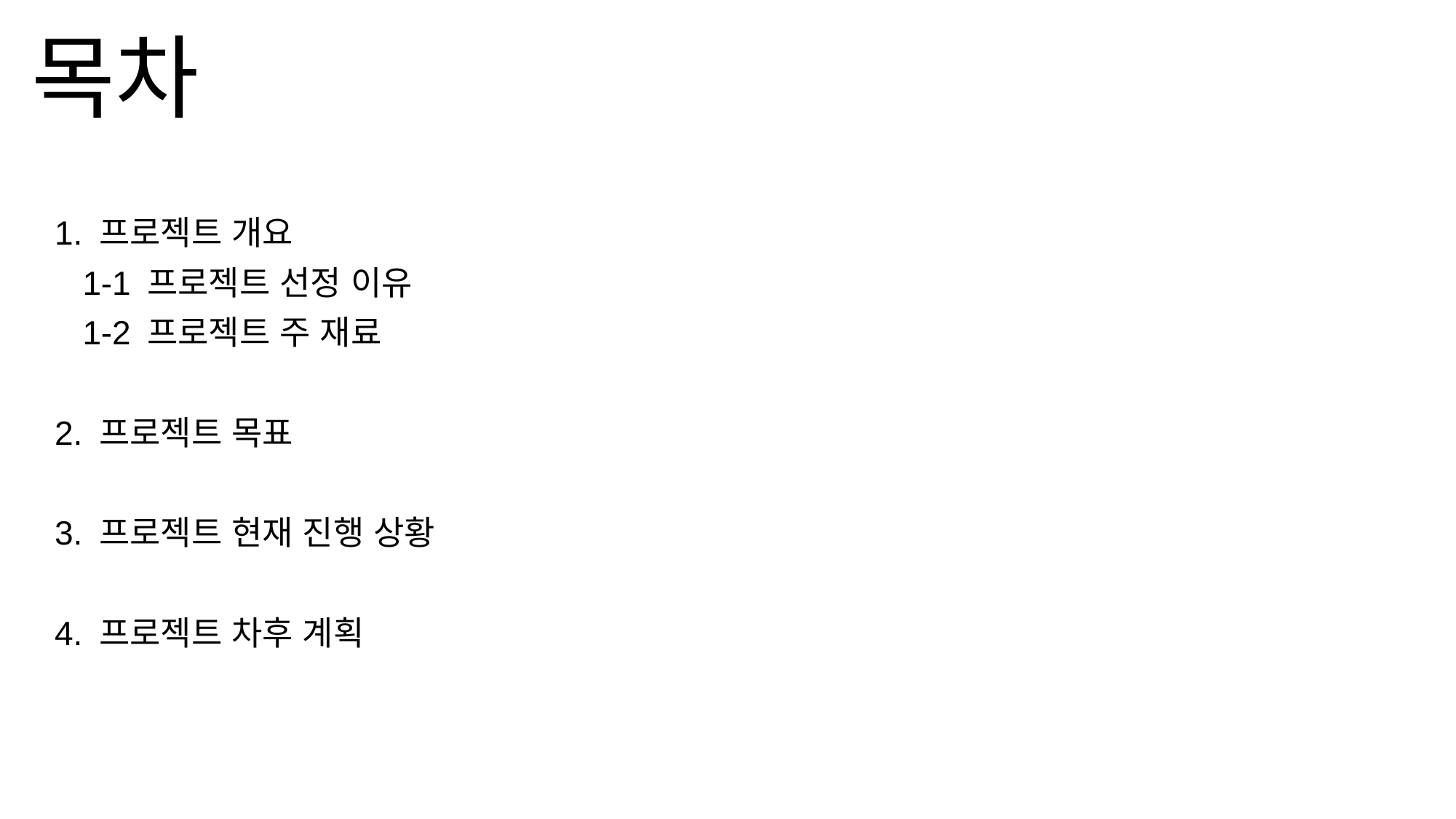

# 목차
1. 프로젝트 개요
   1-1 프로젝트 선정 이유
   1-2 프로젝트 주 재료

2. 프로젝트 목표

3. 프로젝트 현재 진행 상황

4. 프로젝트 차후 계획